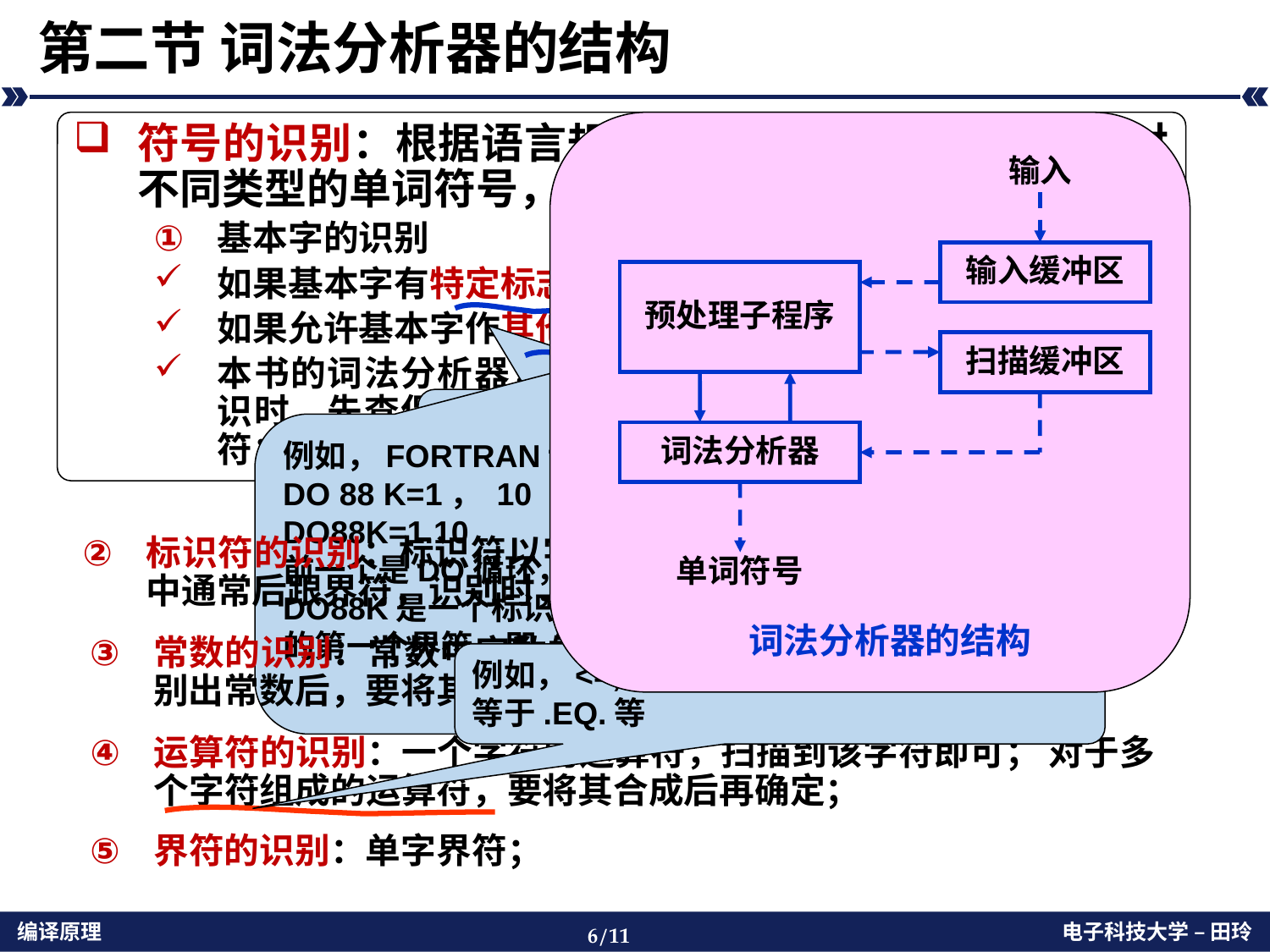

# 第二节 词法分析器的结构
符号的识别：根据语言规定的词法规则，进行识别；对不同类型的单词符号，有不同的识别要求；
基本字的识别
如果基本字有特定标志，直接识别；
如果允许基本字作其他用途，则需要向前搜索；
本书的词法分析器，将基本字作为保留字，当扫描到一个标识时，先查保留字表，如果查到，则是基本字；否则是标识符；

输入

输入缓冲区
预处理子程序

扫描缓冲区

词法分析器

单词符号
词法分析器的结构

例如，在ALGOL 60中要求对基本字加双引号或下划线
例如，FORTRAN语句
DO 88 K=1， 10
DO88K=1.10
前一个是DO循环，DO是关键字；后一个是赋值语句，DO88K是一个标识符；词法分析器必须扫描到符号之后的第一个界符，即“，”和“.”号，才能识别它们。
标识符的识别：标识符以字母打头，后接字母/数字串；在语言中通常后跟界符，识别时，扫描到界符即可
常数的识别：常数中实数的识别较复杂（词法规则较复杂）；识别出常数后，要将其翻译成数值存入常数表。
例如，<=,乘幂**算符，FORTRAN中的等于.EQ.等
运算符的识别：一个字符的运算符，扫描到该字符即可； 对于多个字符组成的运算符，要将其合成后再确定；

界符的识别：单字界符；